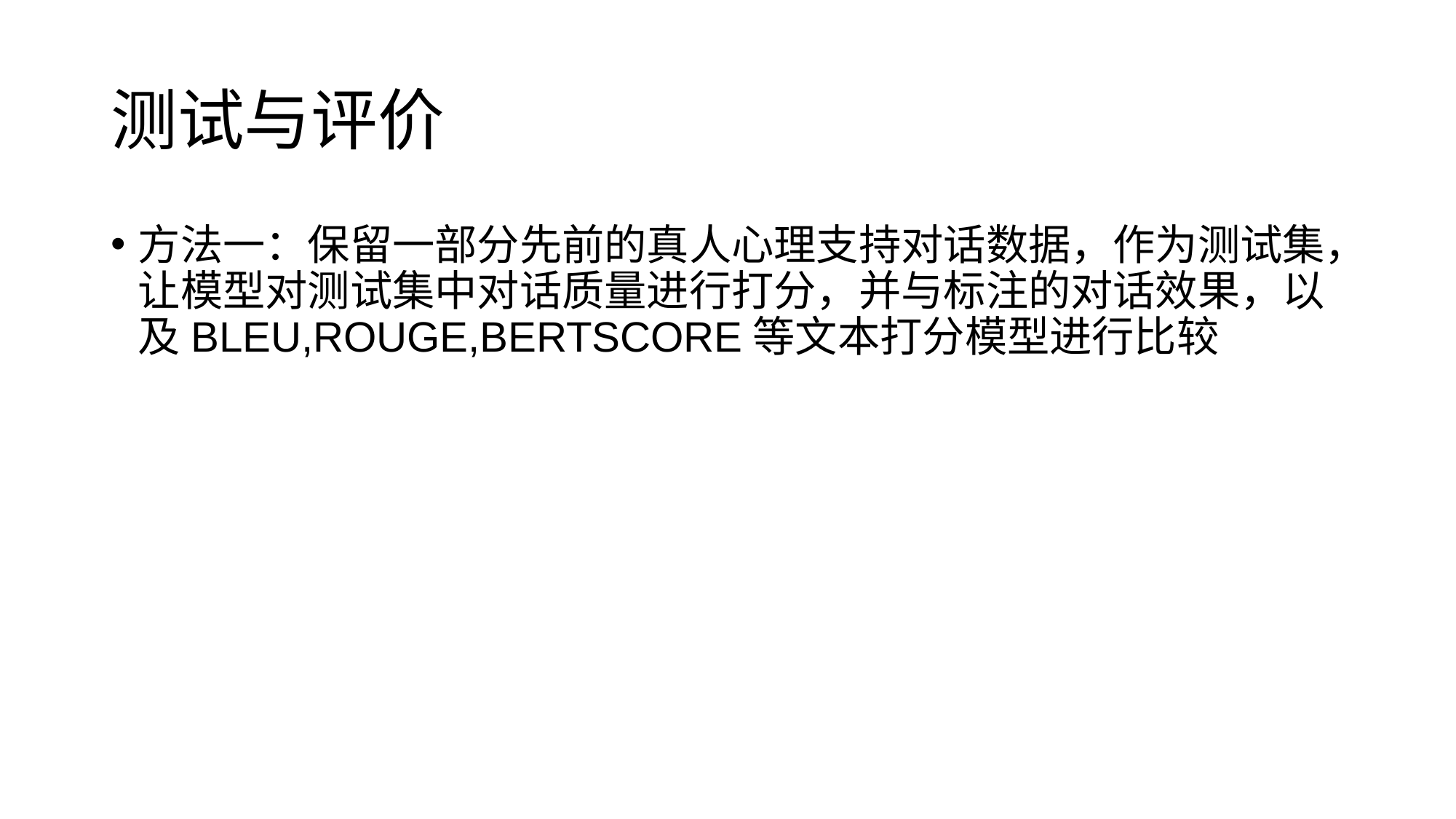

# 测试与评价
方法一：保留一部分先前的真人心理支持对话数据，作为测试集，让模型对测试集中对话质量进行打分，并与标注的对话效果，以及BLEU,ROUGE,BERTSCORE等文本打分模型进行比较